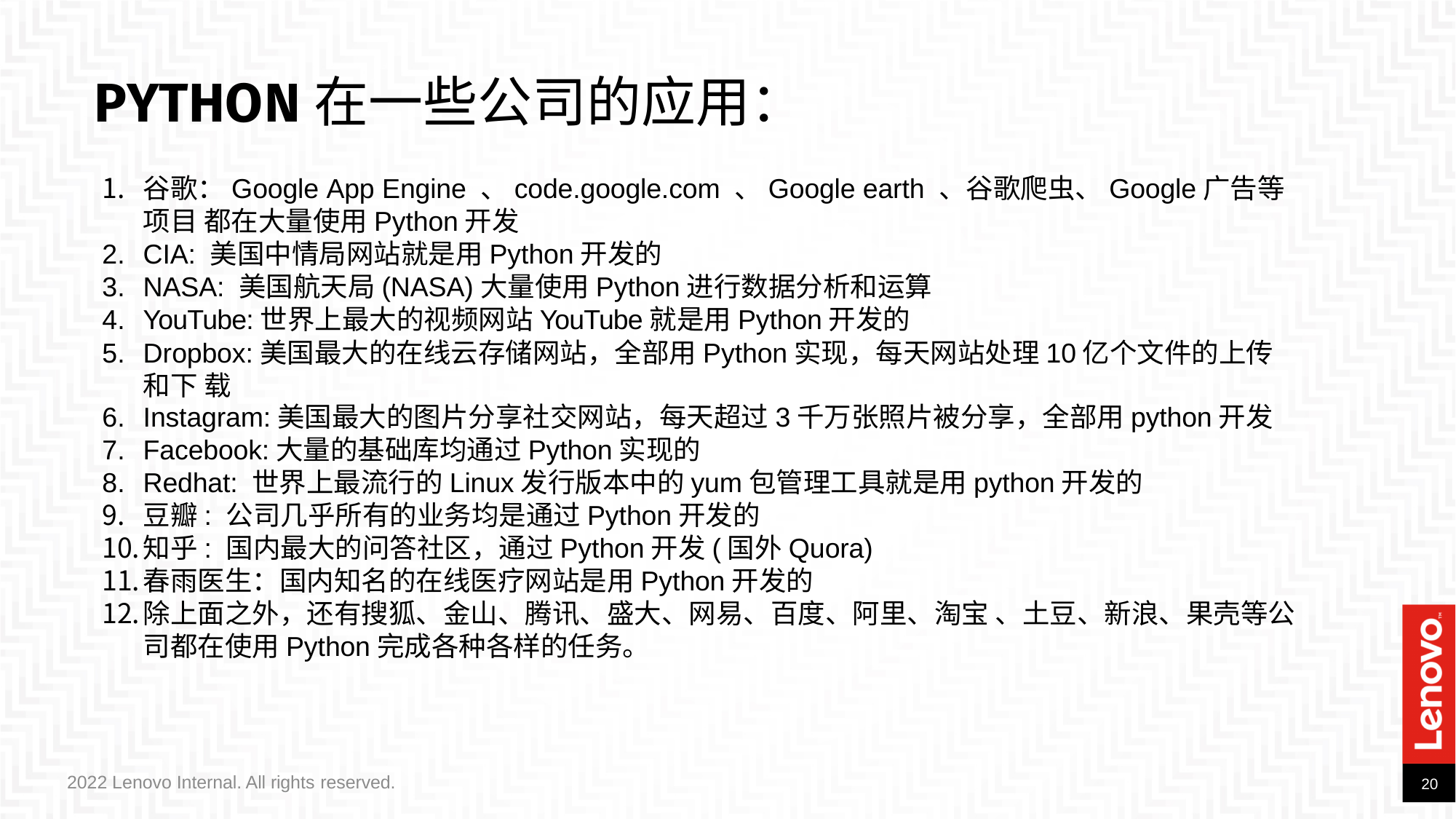

# Python在一些公司的应用：
谷歌：Google App Engine 、code.google.com 、Google earth 、谷歌爬虫、Google广告等项目 都在大量使用Python开发
CIA: 美国中情局网站就是用Python开发的
NASA: 美国航天局(NASA)大量使用Python进行数据分析和运算
YouTube:世界上最大的视频网站YouTube就是用Python开发的
Dropbox:美国最大的在线云存储网站，全部用Python实现，每天网站处理10亿个文件的上传和下 载
Instagram:美国最大的图片分享社交网站，每天超过3千万张照片被分享，全部用python开发
Facebook:大量的基础库均通过Python实现的
Redhat: 世界上最流行的Linux发行版本中的yum包管理工具就是用python开发的
豆瓣: 公司几乎所有的业务均是通过Python开发的
知乎: 国内最大的问答社区，通过Python开发(国外Quora)
春雨医生：国内知名的在线医疗网站是用Python开发的
除上面之外，还有搜狐、金山、腾讯、盛大、网易、百度、阿里、淘宝 、土豆、新浪、果壳等公 司都在使用Python完成各种各样的任务。
20
2022 Lenovo Internal. All rights reserved.